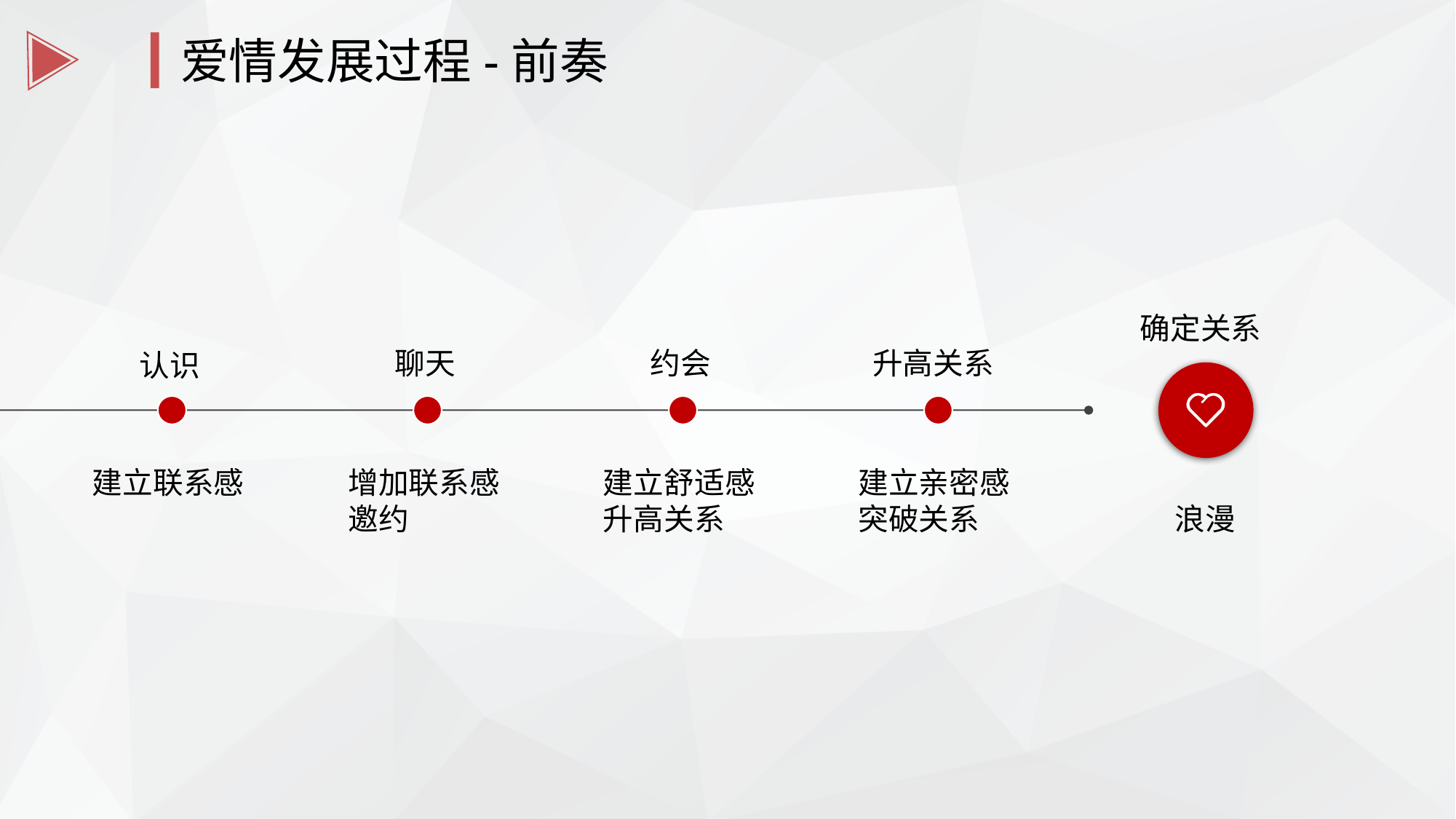

爱情发展过程-前奏

确定关系
聊天
约会
升高关系
认识

建立联系感
增加联系感
邀约
建立舒适感
升高关系
建立亲密感
突破关系
浪漫